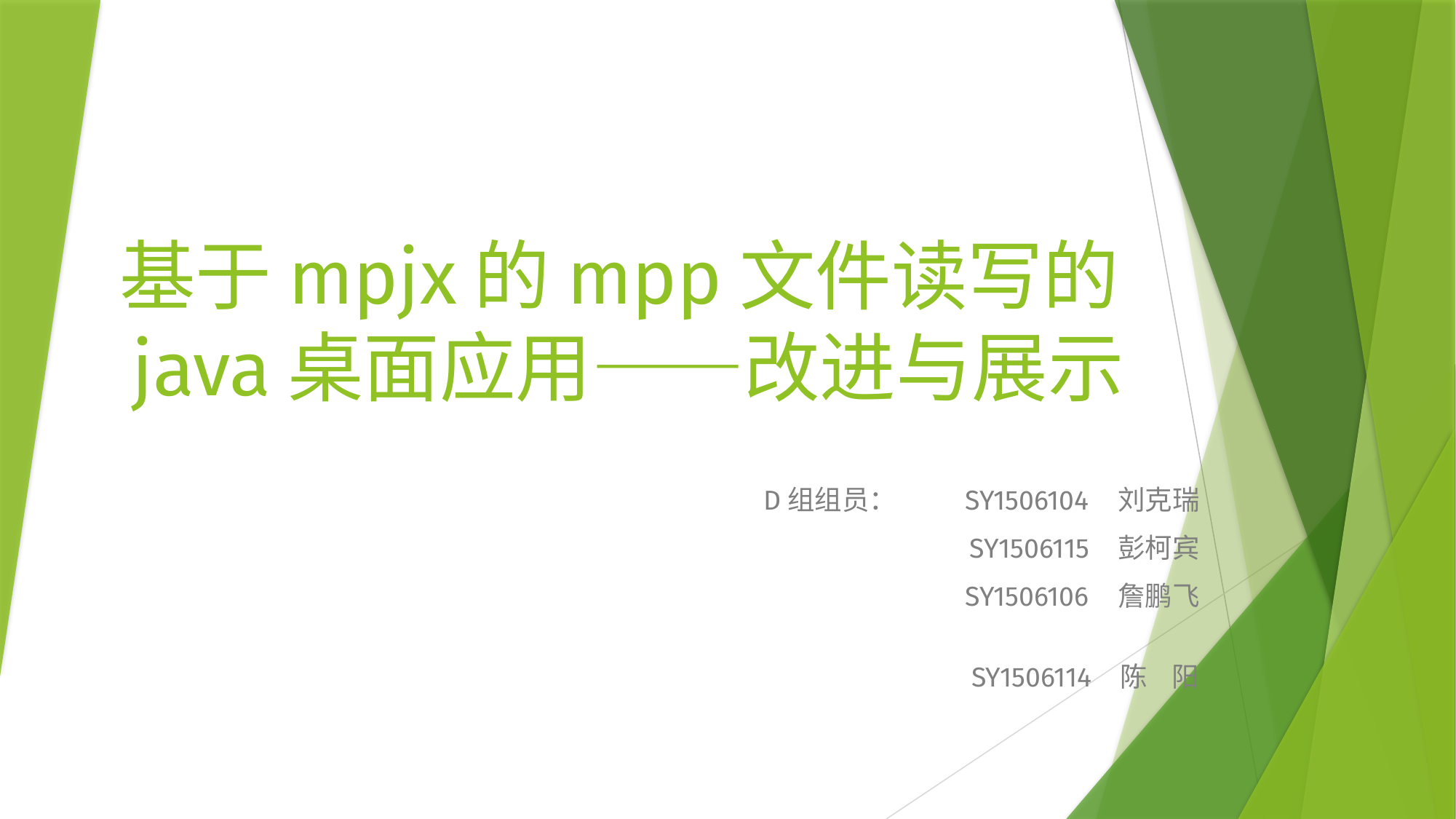

# 基于mpjx的mpp文件读写的java桌面应用——改进与展示
D组组员：          SY1506104   刘克瑞
                SY1506115   彭柯宾
                                            SY1506106   詹鹏飞
       SY1506114   陈    阳